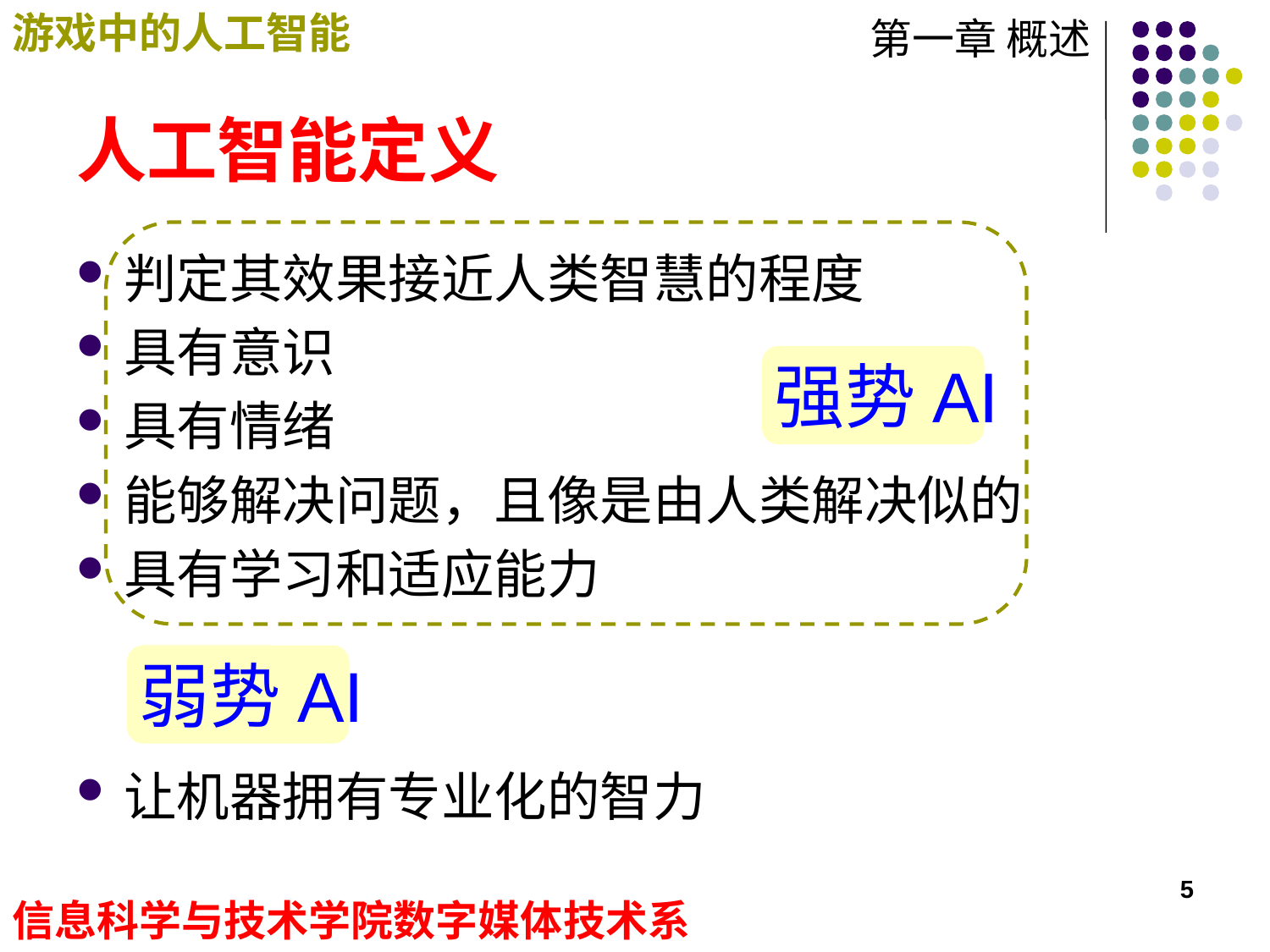

# 人工智能定义

判定其效果接近人类智慧的程度
具有意识
具有情绪
能够解决问题，且像是由人类解决似的
具有学习和适应能力

让机器拥有专业化的智力

强势AI

弱势AI
5